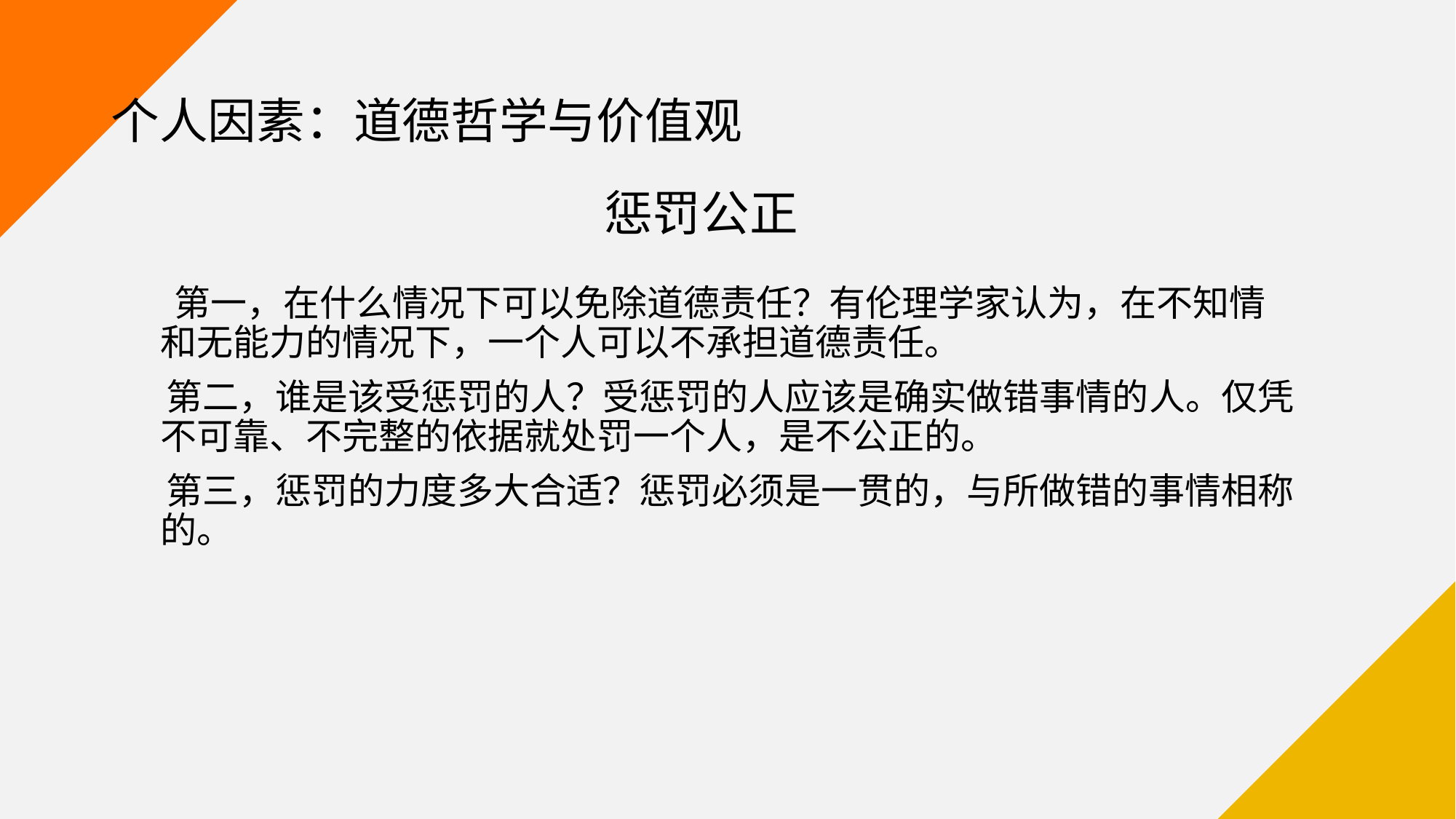

# 个人因素：道德哲学与价值观
惩罚公正
     第一，在什么情况下可以免除道德责任？有伦理学家认为，在不知情和无能力的情况下，一个人可以不承担道德责任。
   第二，谁是该受惩罚的人？受惩罚的人应该是确实做错事情的人。仅凭不可靠、不完整的依据就处罚一个人，是不公正的。
   第三，惩罚的力度多大合适？惩罚必须是一贯的，与所做错的事情相称的。